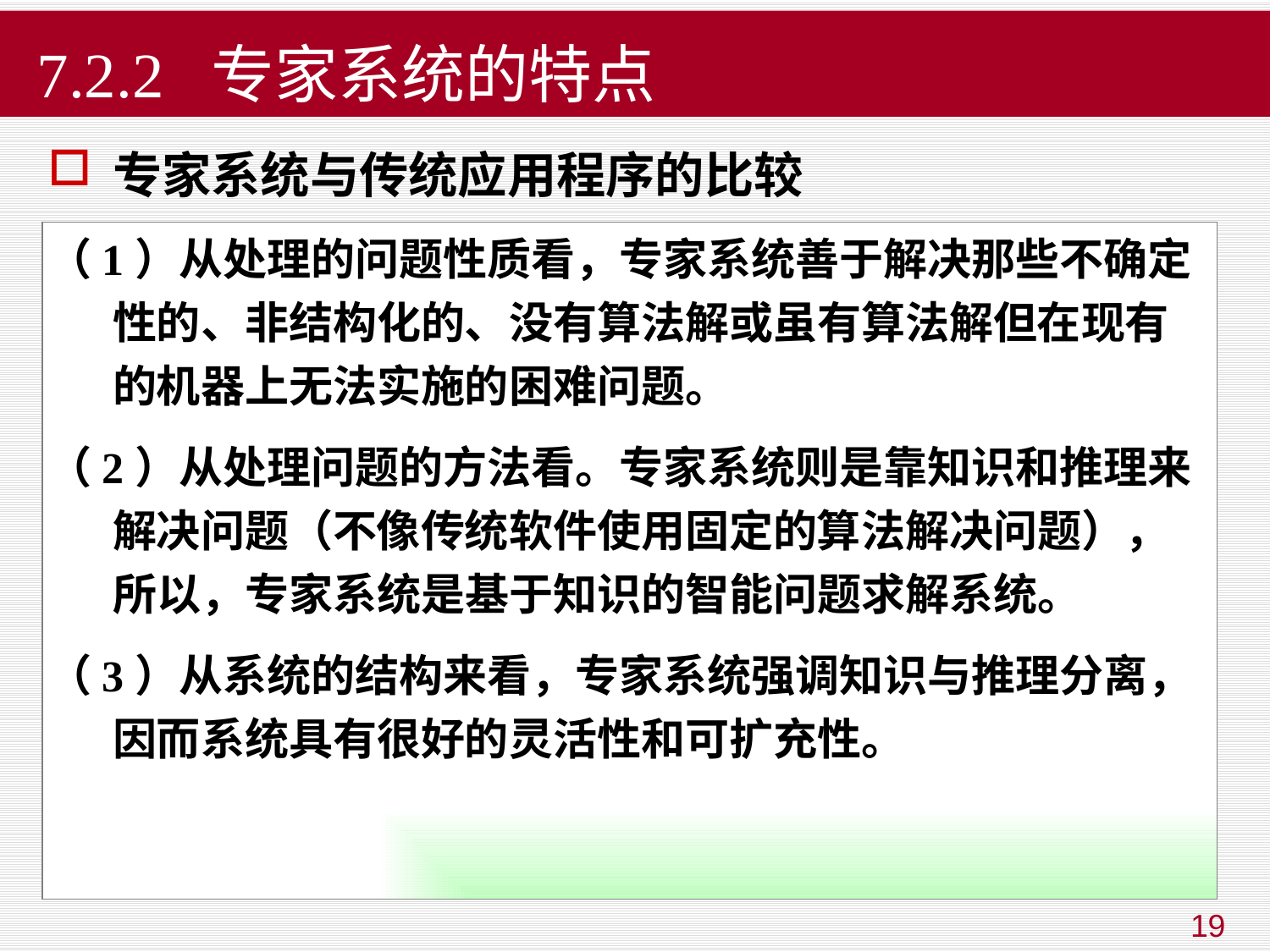

#
7.2.2  专家系统的特点
专家系统与传统应用程序的比较
（1）从处理的问题性质看，专家系统善于解决那些不确定性的、非结构化的、没有算法解或虽有算法解但在现有的机器上无法实施的困难问题。
（2）从处理问题的方法看。专家系统则是靠知识和推理来解决问题（不像传统软件使用固定的算法解决问题），所以，专家系统是基于知识的智能问题求解系统。
（3）从系统的结构来看，专家系统强调知识与推理分离，因而系统具有很好的灵活性和可扩充性。

19